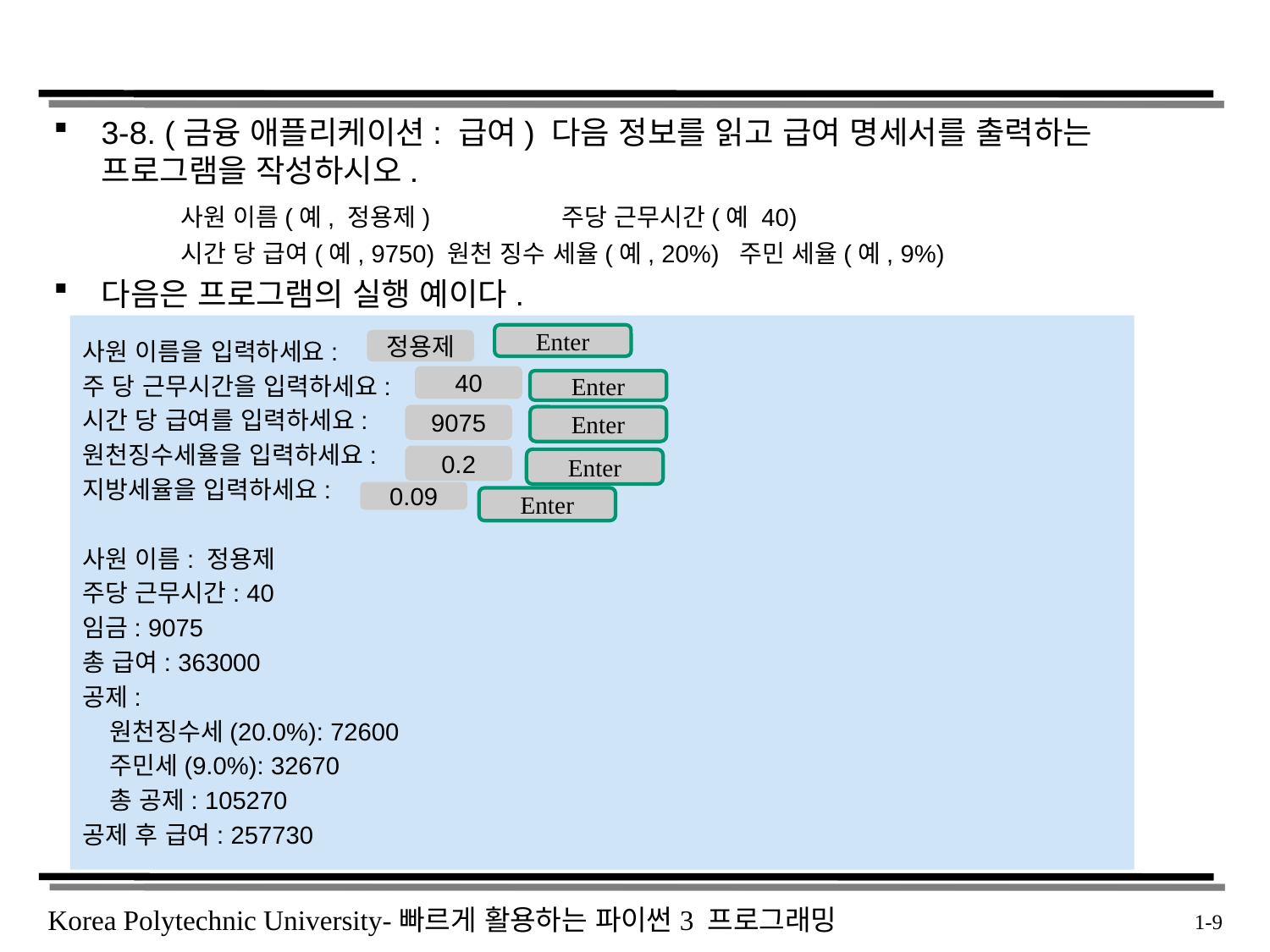

3-8. (금융 애플리케이션: 급여) 다음 정보를 읽고 급여 명세서를 출력하는 프로그램을 작성하시오.
	사원 이름(예, 정용제) 	주당 근무시간(예 40)
	시간 당 급여(예, 9750) 원천 징수 세율(예, 20%)  주민 세율(예, 9%)
다음은 프로그램의 실행 예이다.

사원 이름을 입력하세요:
주 당 근무시간을 입력하세요:
시간 당 급여를 입력하세요:
원천징수세율을 입력하세요:
지방세율을 입력하세요:

사원 이름: 정용제
주당 근무시간: 40
임금: 9075
총 급여: 363000
공제:
   원천징수세(20.0%): 72600
   주민세(9.0%): 32670
   총 공제: 105270
공제 후 급여: 257730
Enter
정용제
40
Enter
9075
Enter
0.2
Enter
0.09
Enter
 1-9